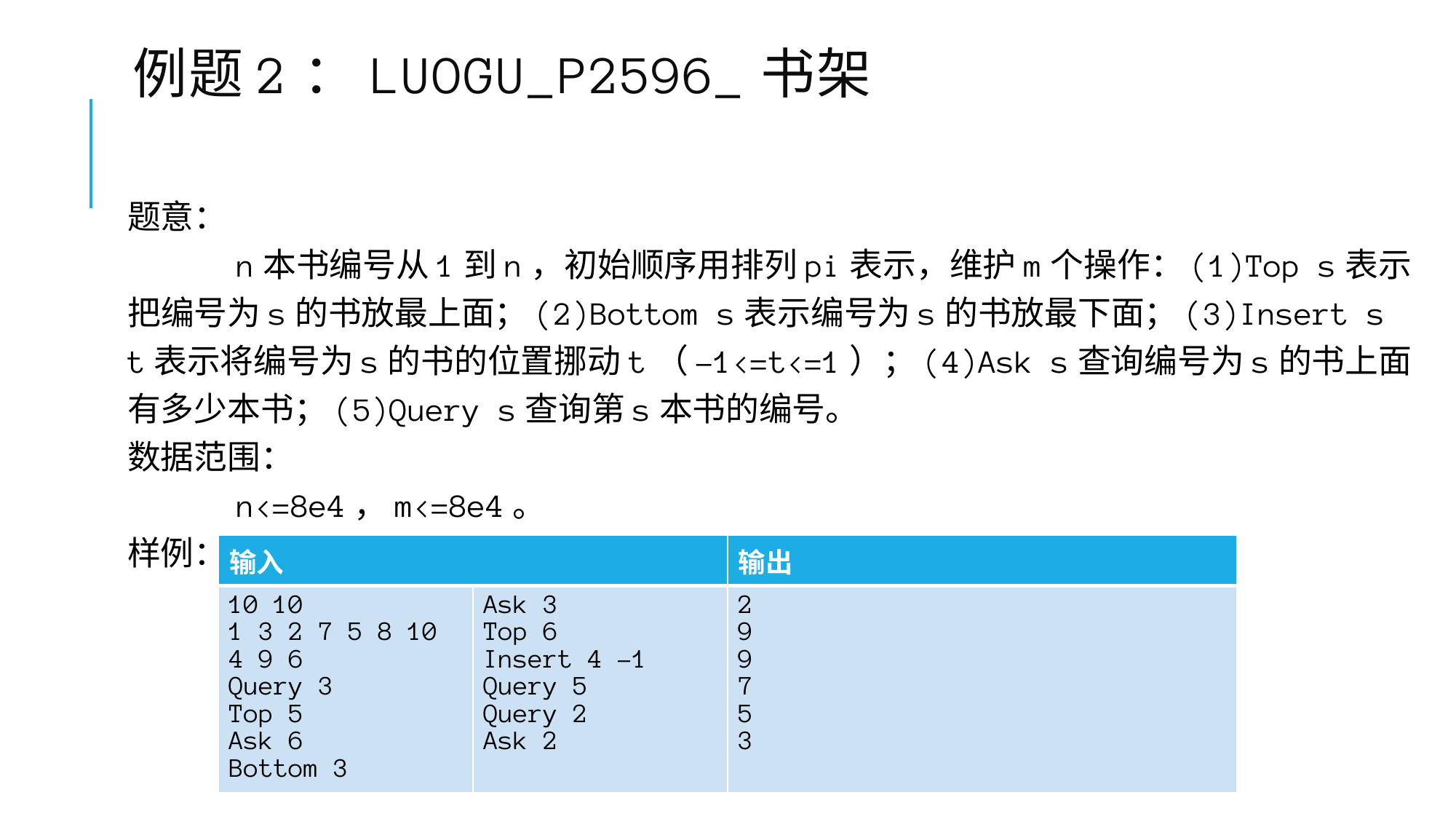

# 例题2：LUOGU_P2596_书架
题意：
	n本书编号从1到n，初始顺序用排列pi表示，维护m个操作：(1)Top s表示把编号为s的书放最上面；(2)Bottom s表示编号为s的书放最下面；(3)Insert s t表示将编号为s的书的位置挪动t（-1<=t<=1）；(4)Ask s查询编号为s的书上面有多少本书；(5)Query s查询第s本书的编号。
数据范围：
	n<=8e4，m<=8e4。
样例：

| 输入 |  | 输出 |
| --- | --- | --- |
| 10 10 1 3 2 7 5 8 10 4 9 6 Query 3 Top 5 Ask 6 Bottom 3 | Ask 3 Top 6 Insert 4 -1 Query 5 Query 2 Ask 2 | 2 9 9 7 5 3 |